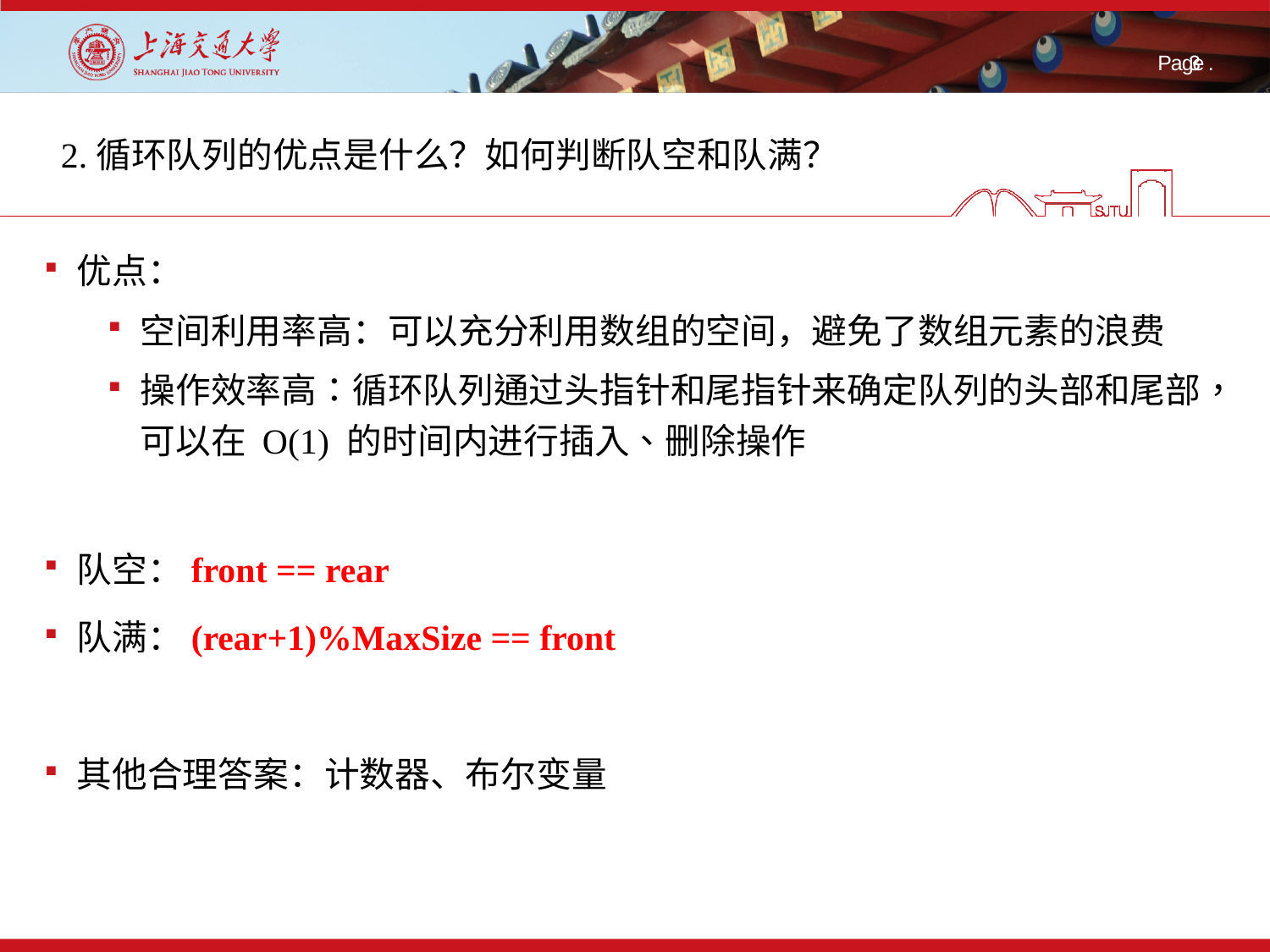

2.循环队列的优点是什么？如何判断队空和队满？
优点：
空间利用率高：可以充分利用数组的空间，避免了数组元素的浪费
操作效率高：循环队列通过头指针和尾指针来确定队列的头部和尾部，可以在 O(1) 的时间内进行插入、删除操作

队空：front == rear
队满：(rear+1)%MaxSize == front

其他合理答案：计数器、布尔变量